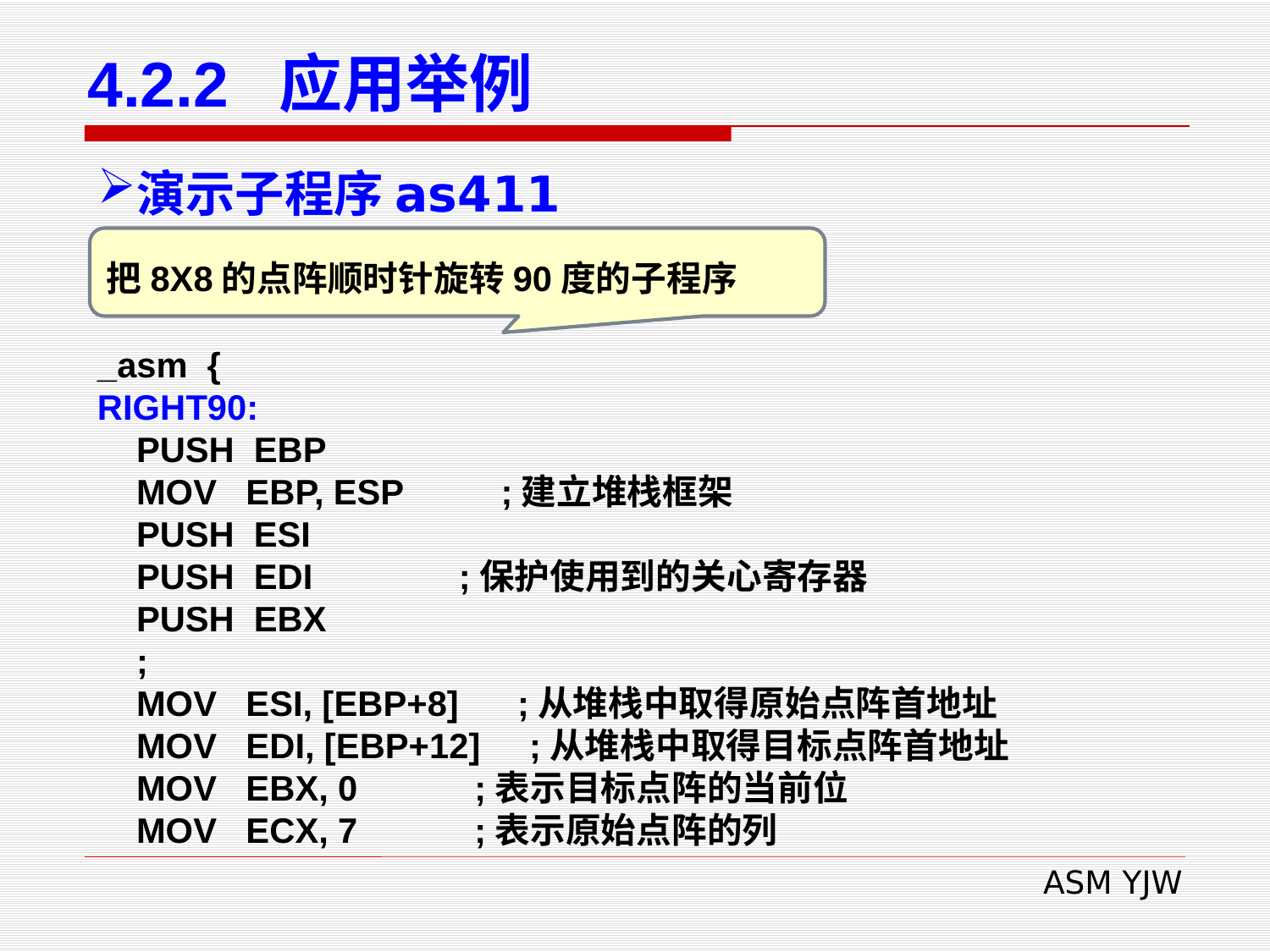

# 4.2.2  应用举例
演示子程序as411
把8X8的点阵顺时针旋转90度的子程序
_asm  {
RIGHT90:
    PUSH  EBP
    MOV   EBP, ESP          ;建立堆栈框架
    PUSH  ESI
    PUSH  EDI               ;保护使用到的关心寄存器
    PUSH  EBX
    ;
    MOV   ESI, [EBP+8]      ;从堆栈中取得原始点阵首地址
    MOV   EDI, [EBP+12]     ;从堆栈中取得目标点阵首地址
    MOV   EBX, 0            ;表示目标点阵的当前位
    MOV   ECX, 7            ;表示原始点阵的列